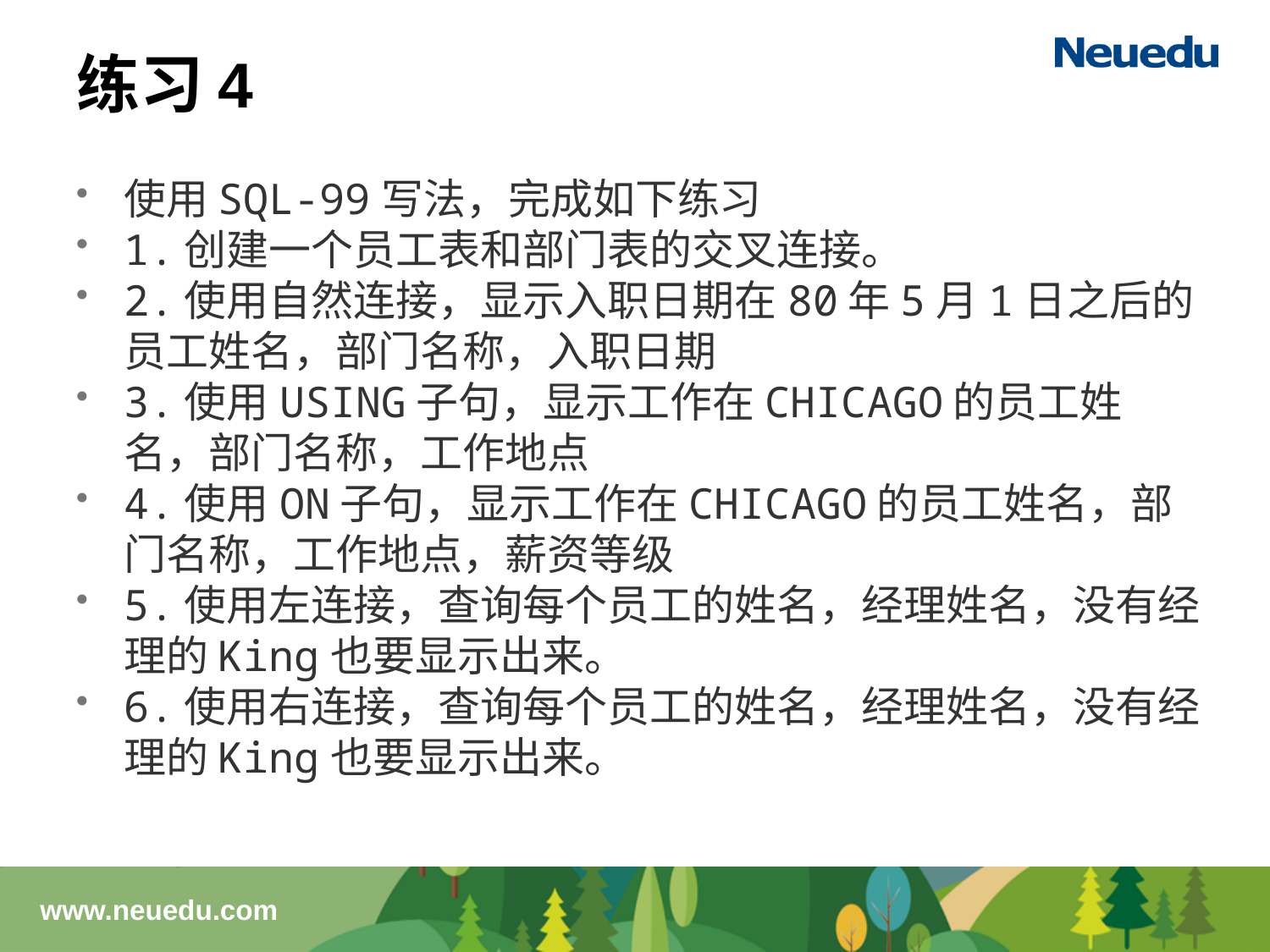

# 练习4
使用SQL-99写法，完成如下练习
1.创建一个员工表和部门表的交叉连接。
2.使用自然连接，显示入职日期在80年5月1日之后的员工姓名，部门名称，入职日期
3.使用USING子句，显示工作在CHICAGO的员工姓名，部门名称，工作地点
4.使用ON子句，显示工作在CHICAGO的员工姓名，部门名称，工作地点，薪资等级
5.使用左连接，查询每个员工的姓名，经理姓名，没有经理的King也要显示出来。
6.使用右连接，查询每个员工的姓名，经理姓名，没有经理的King也要显示出来。